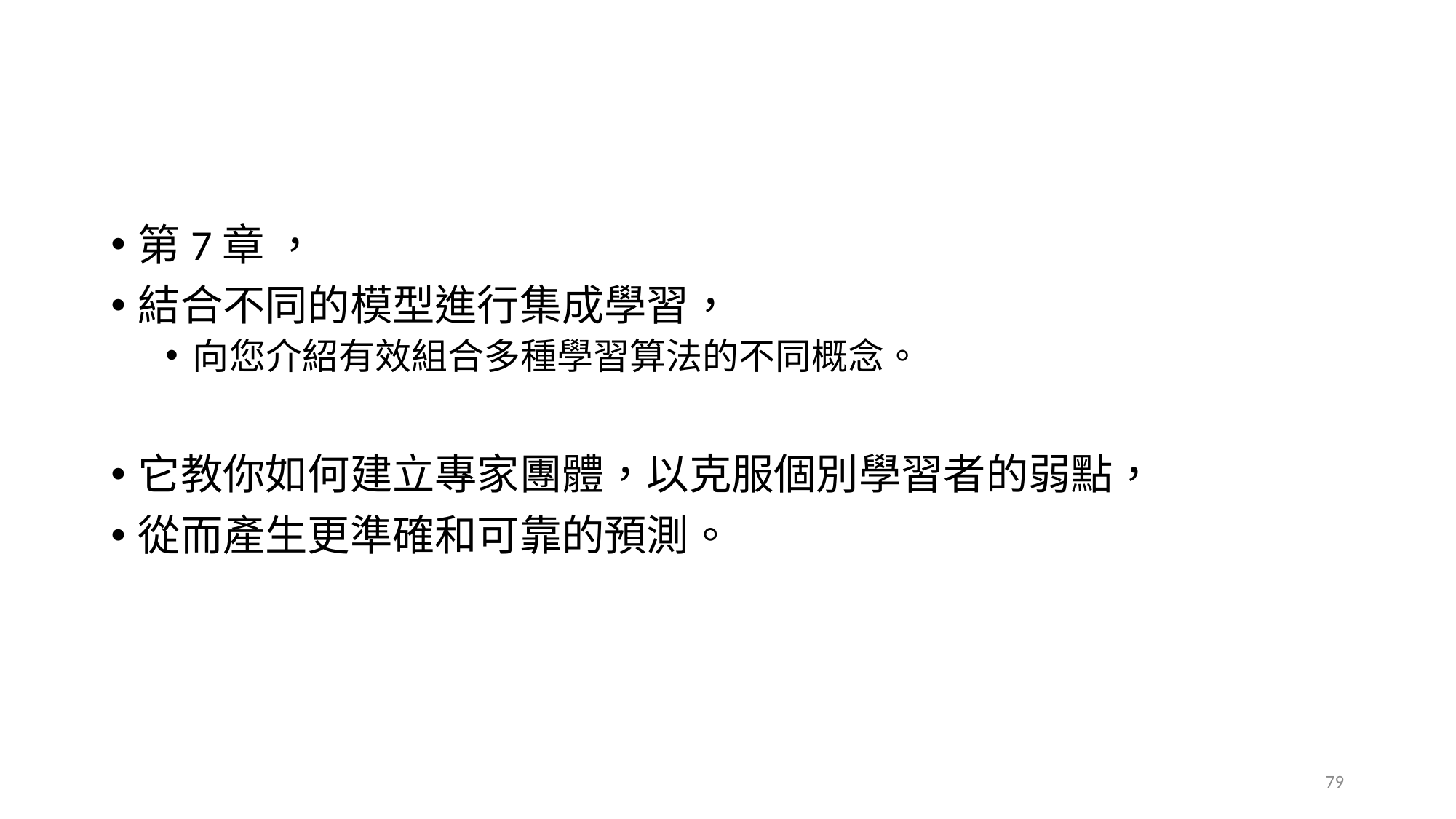

#
第7章 ，
結合不同的模型進行集成學習，
向您介紹有效組合多種學習算法的不同概念。

它教你如何建立專家團體，以克服個別學習者的弱點，
從而產生更準確和可靠的預測。
79